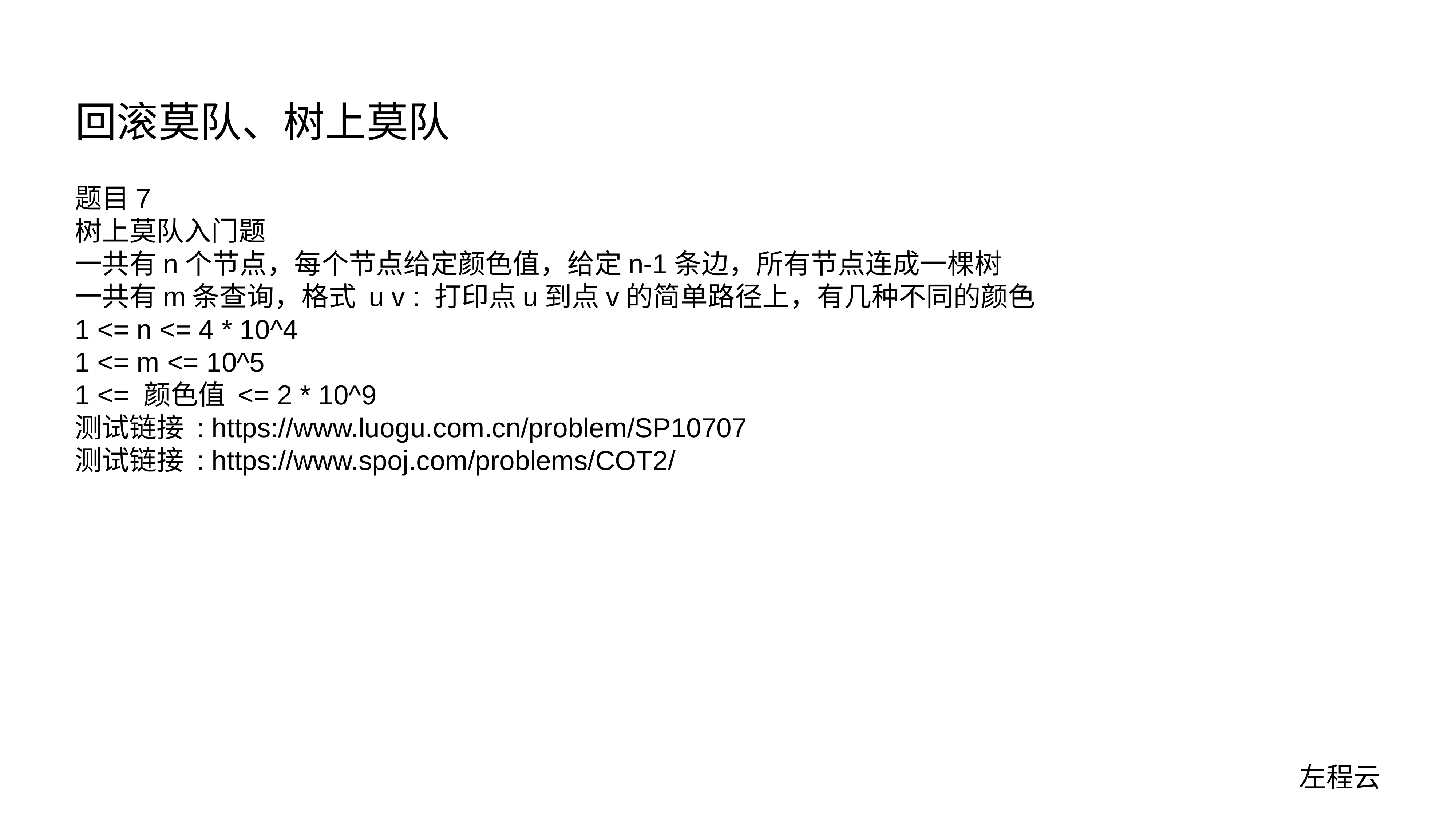

# 回滚莫队、树上莫队
题目7
树上莫队入门题
一共有n个节点，每个节点给定颜色值，给定n-1条边，所有节点连成一棵树
一共有m条查询，格式 u v : 打印点u到点v的简单路径上，有几种不同的颜色
1 <= n <= 4 * 10^4
1 <= m <= 10^5
1 <= 颜色值 <= 2 * 10^9
测试链接 : https://www.luogu.com.cn/problem/SP10707
测试链接 : https://www.spoj.com/problems/COT2/
左程云